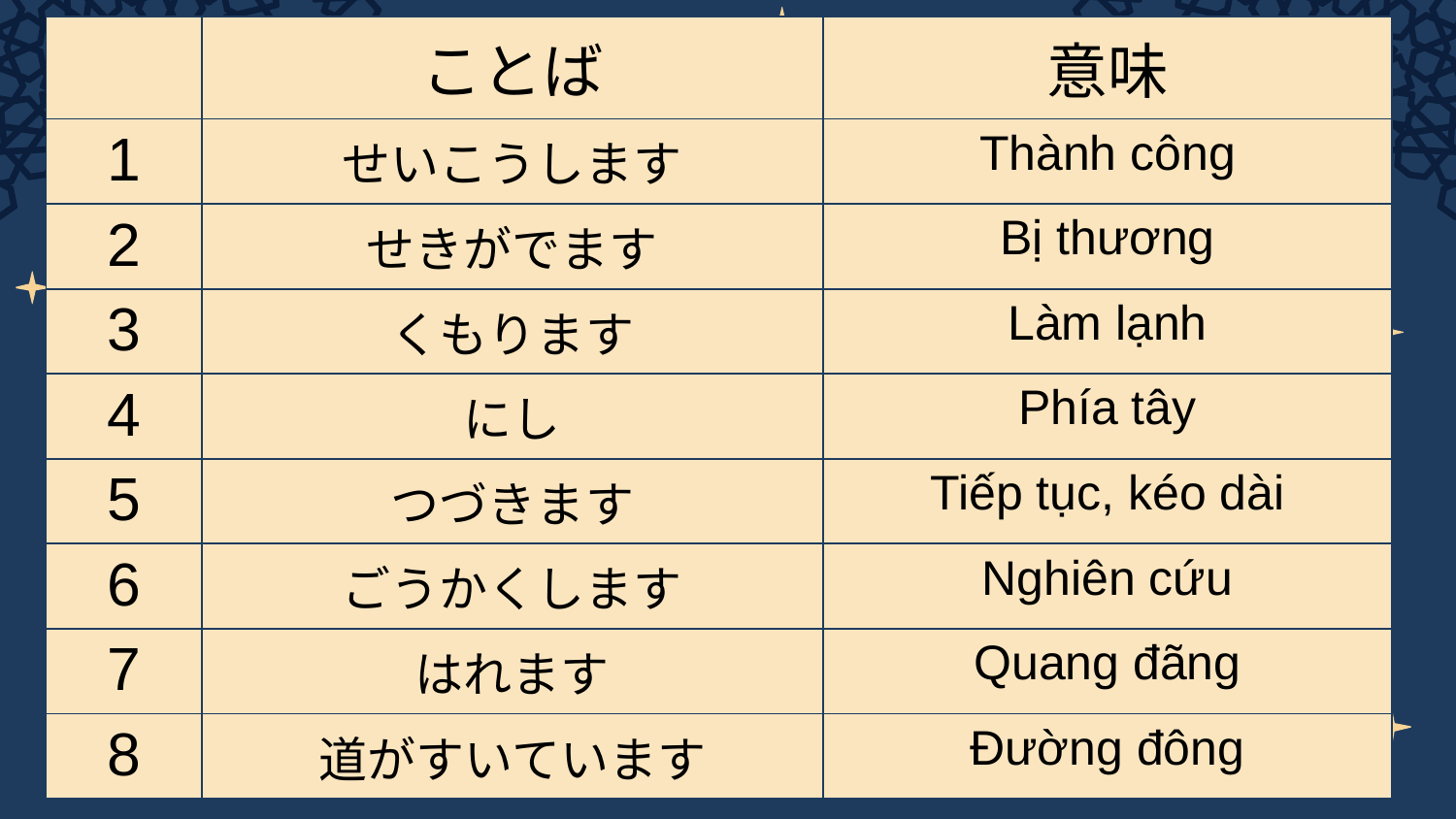

|  | ことば | 意味 |
| --- | --- | --- |
| 1 | せいこうします | Thành công |
| 2 | せきがでます | Bị thương |
| 3 | くもります | Làm lạnh |
| 4 | にし | Phía tây |
| 5 | つづきます | Tiếp tục, kéo dài |
| 6 | ごうかくします | Nghiên cứu |
| 7 | はれます | Quang đãng |
| 8 | 道がすいています | Đường đông |